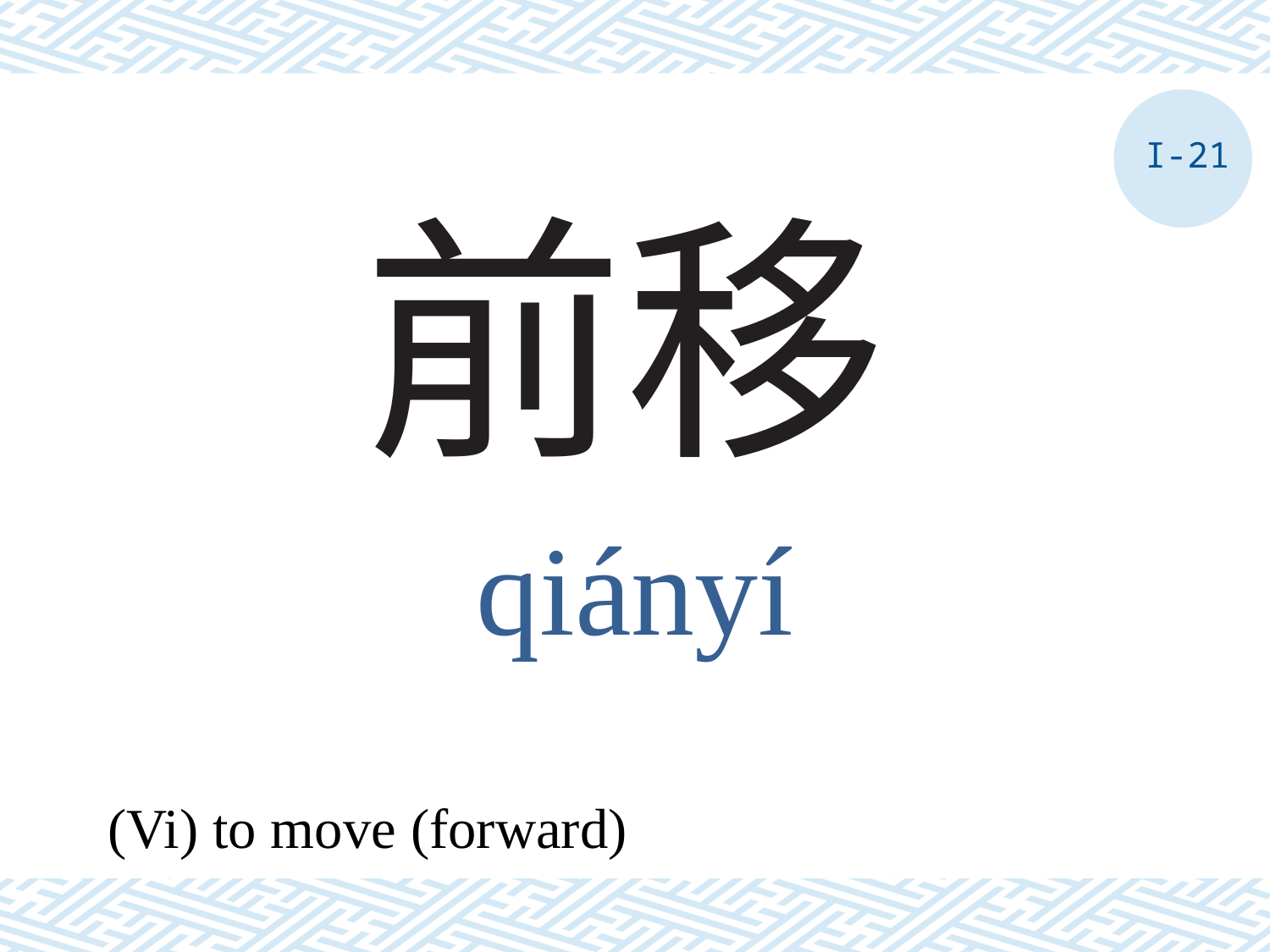

I-21

# 前移
qiányí
(Vi) to move (forward)